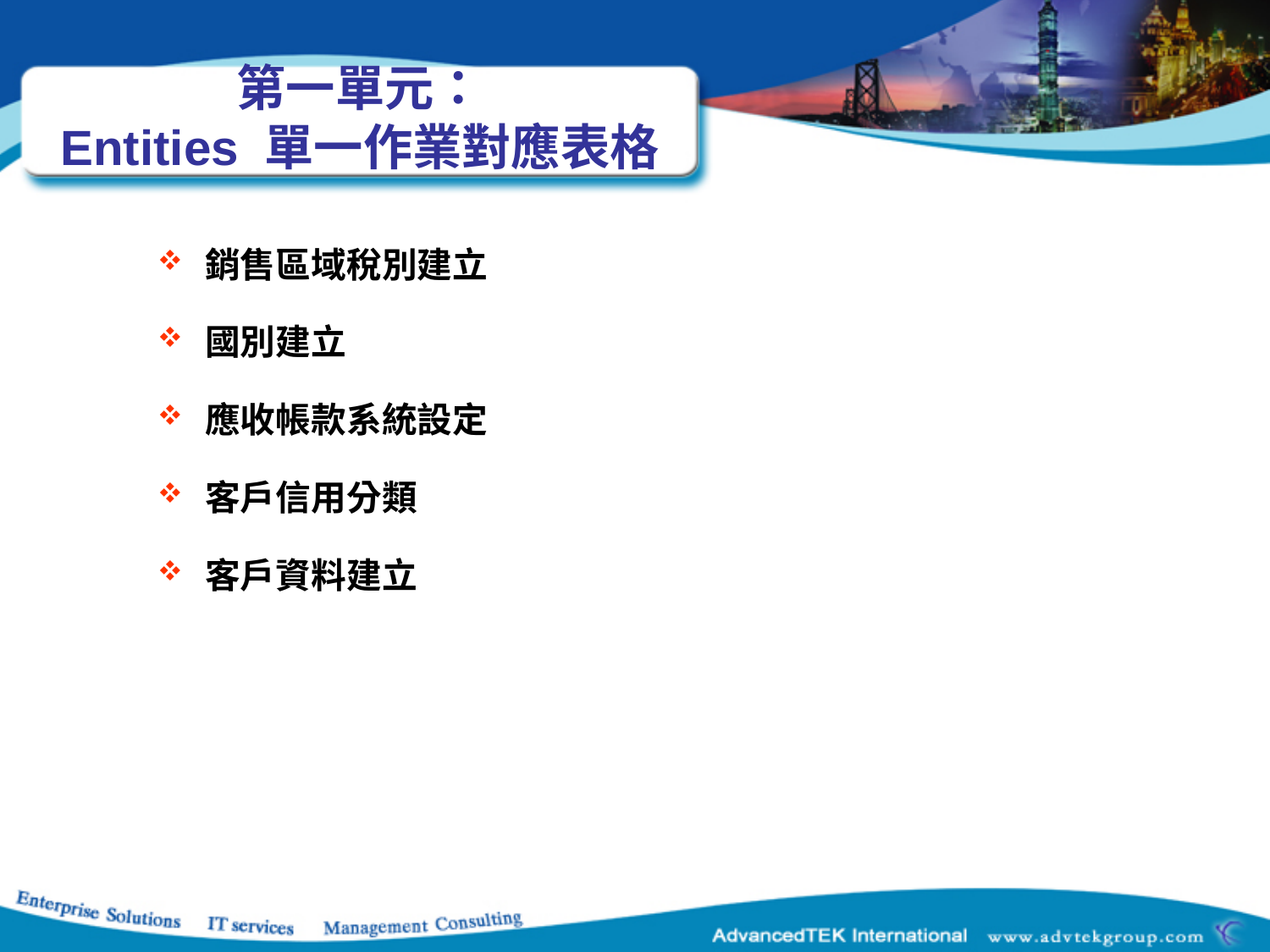

# 第一單元： Entities 單一作業對應表格
銷售區域稅別建立
國別建立
應收帳款系統設定
客戶信用分類
客戶資料建立